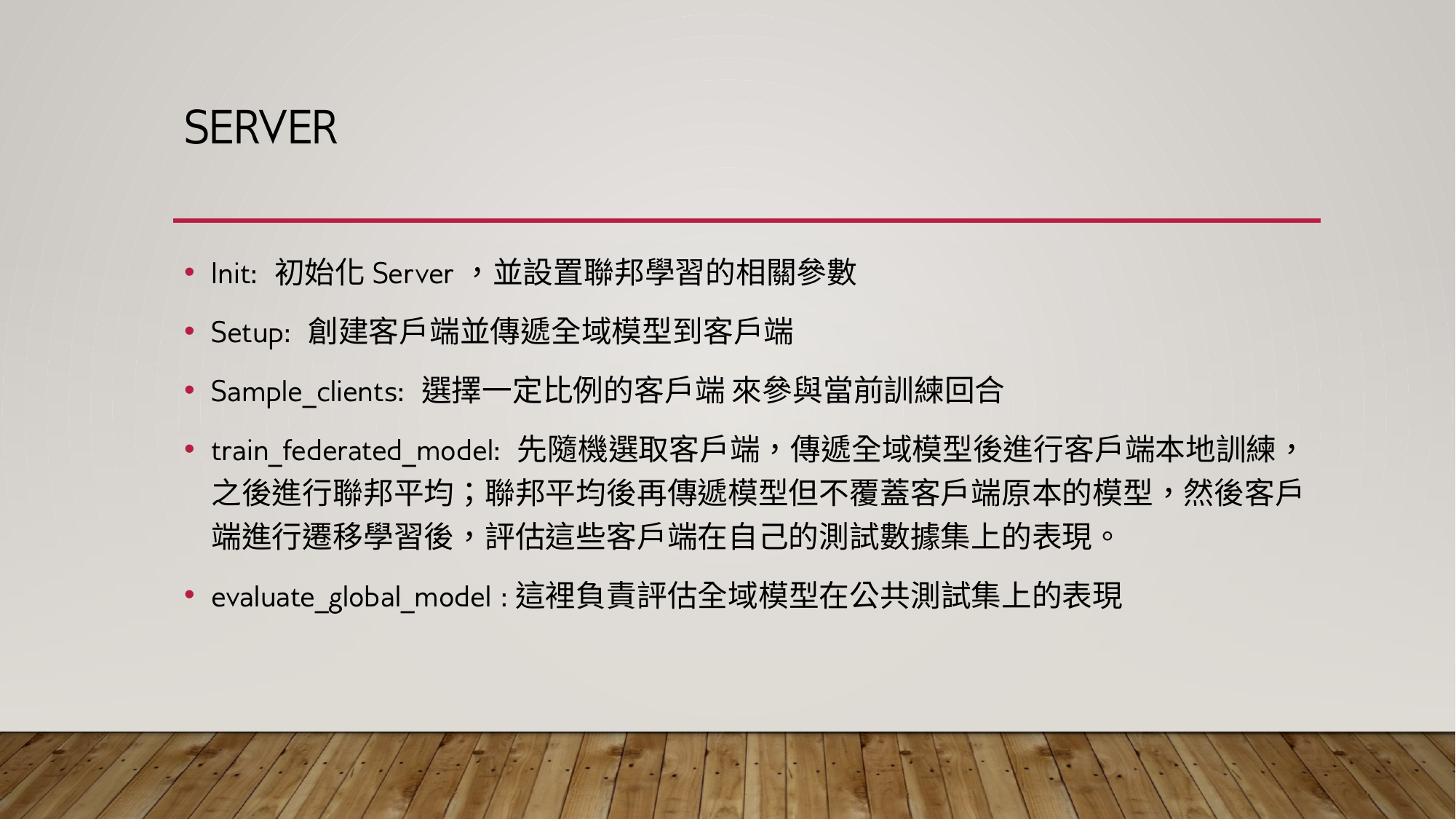

# server
Init: 初始化Server，並設置聯邦學習的相關參數
Setup: 創建客戶端並傳遞全域模型到客戶端
Sample_clients: 選擇一定比例的客戶端 來參與當前訓練回合
train_federated_model: 先隨機選取客戶端，傳遞全域模型後進行客戶端本地訓練，之後進行聯邦平均；聯邦平均後再傳遞模型但不覆蓋客戶端原本的模型，然後客戶端進行遷移學習後，評估這些客戶端在自己的測試數據集上的表現。
evaluate_global_model :這裡負責評估全域模型在公共測試集上的表現